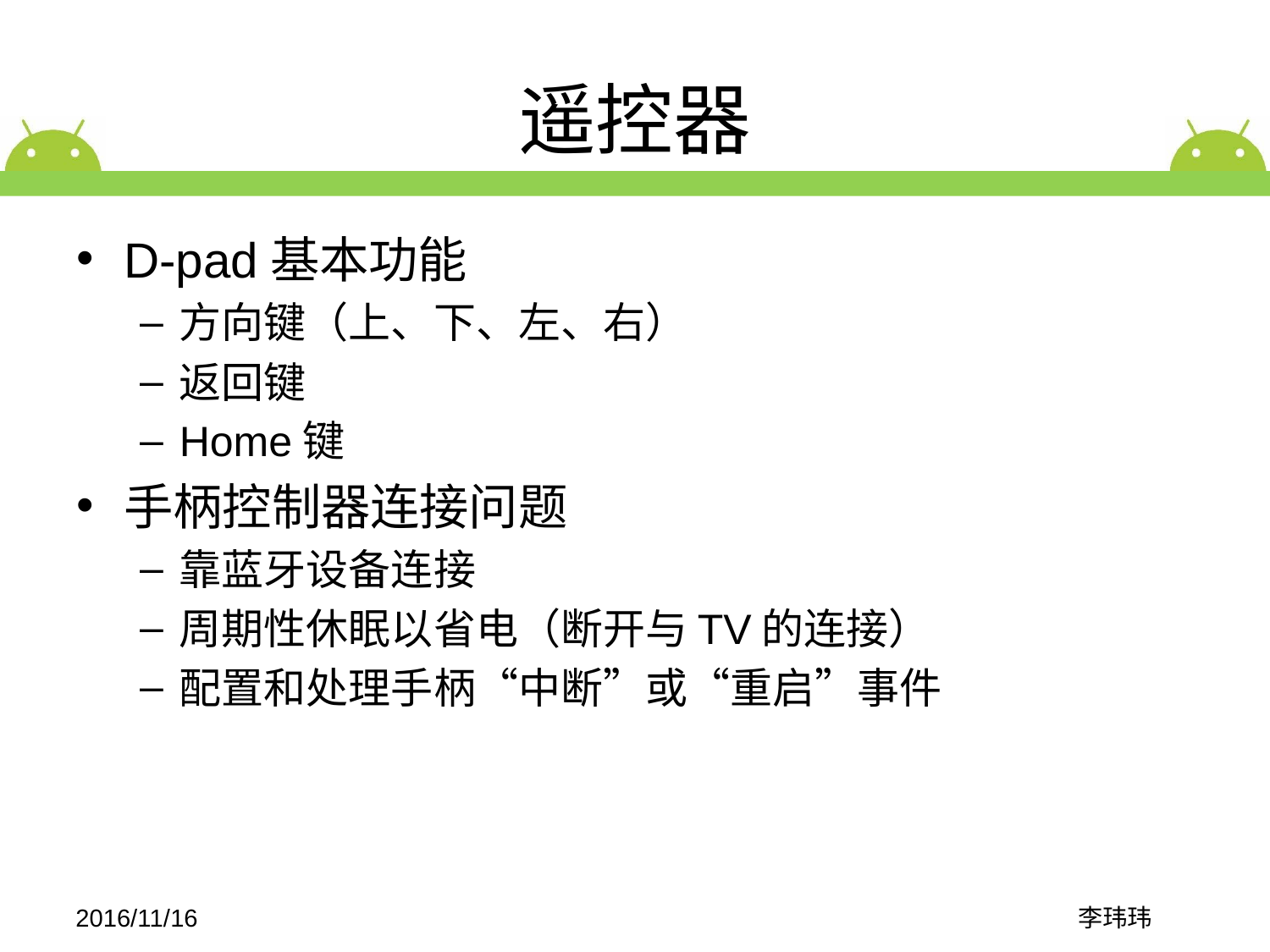

# 遥控器
D-pad基本功能
方向键（上、下、左、右）
返回键
Home键
手柄控制器连接问题
靠蓝牙设备连接
周期性休眠以省电（断开与TV的连接）
配置和处理手柄“中断”或“重启”事件